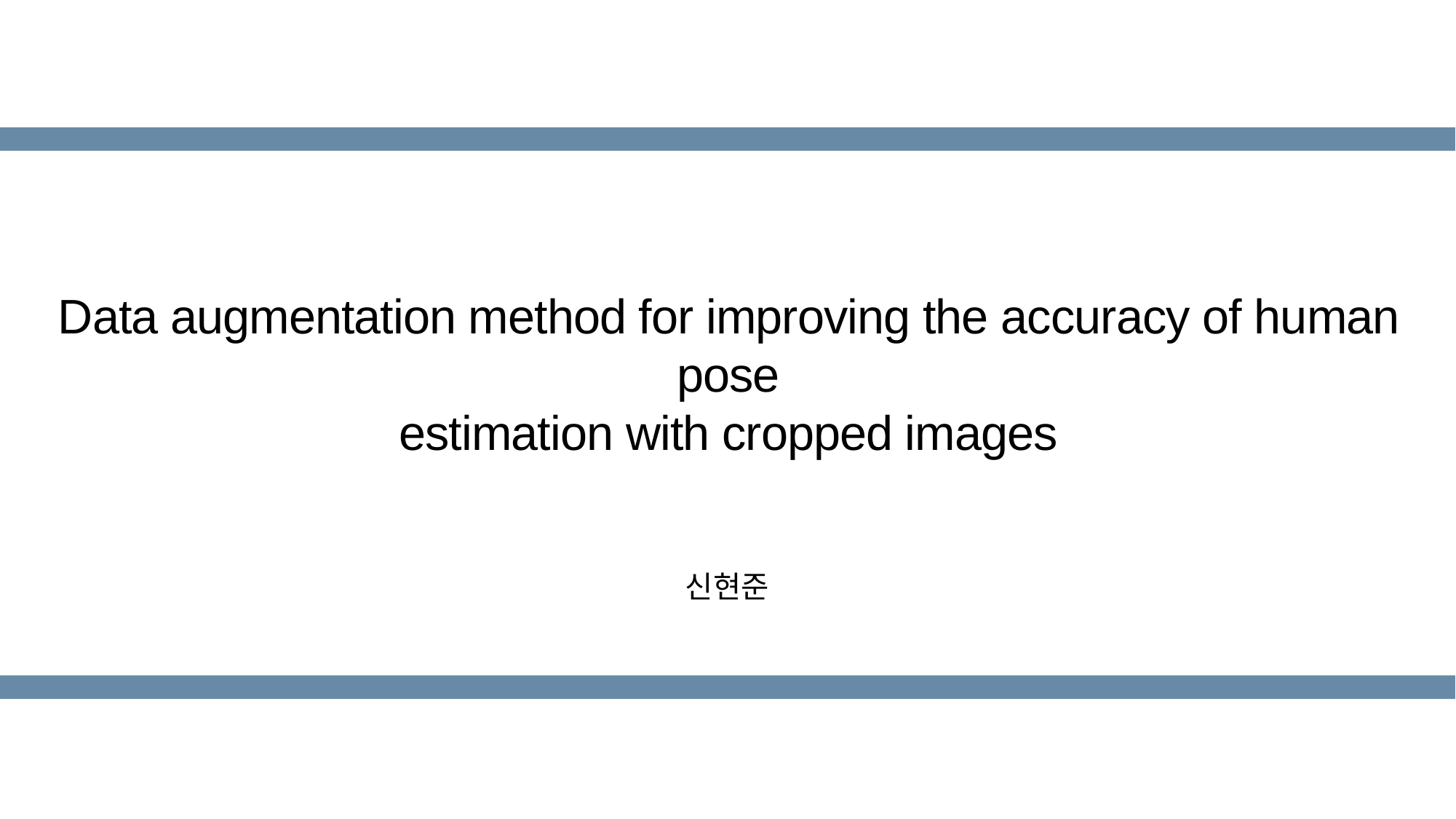

# Data augmentation method for improving the accuracy of human pose estimation with cropped images
신현준